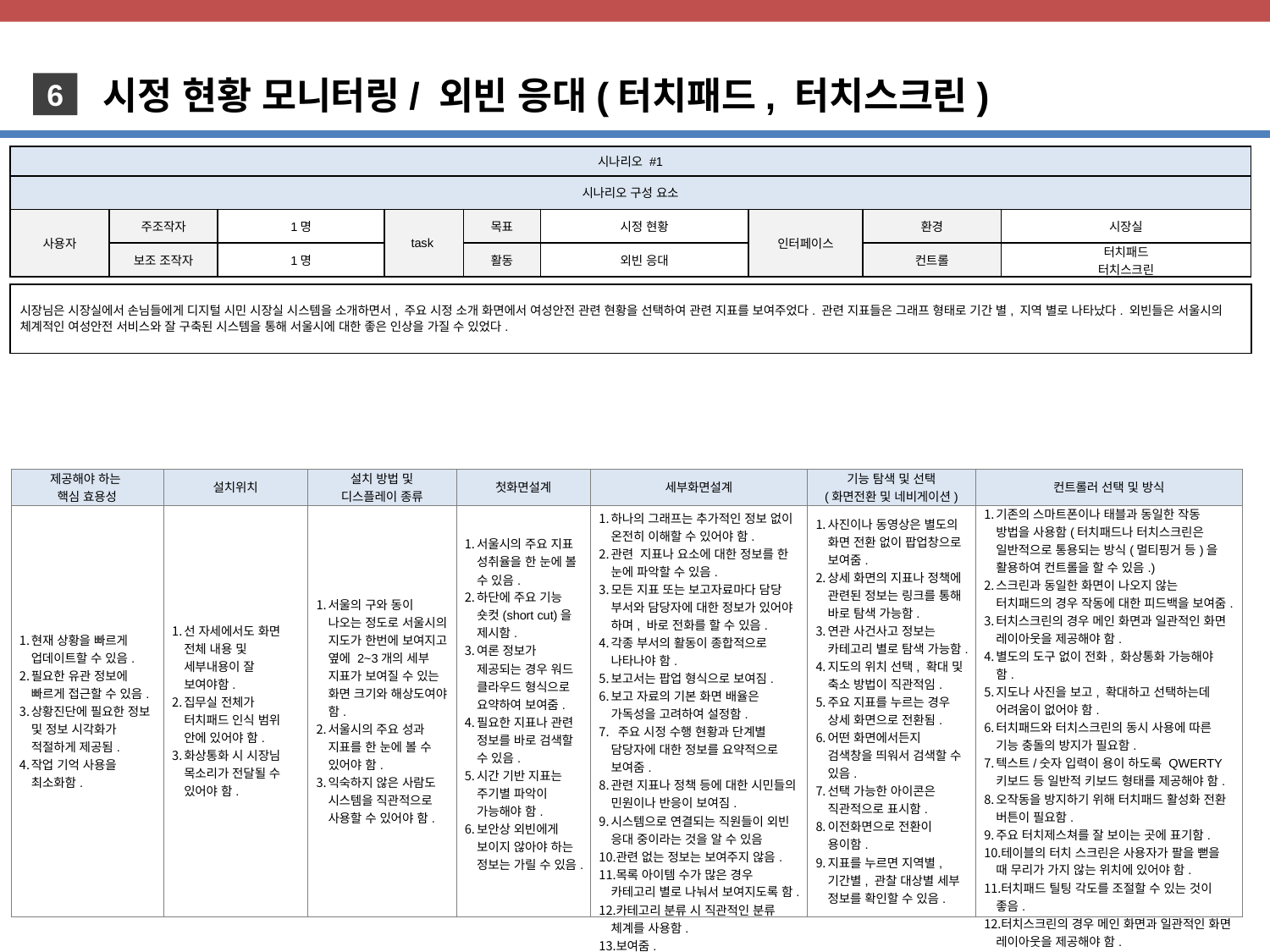

시정 현황 모니터링/ 외빈 응대(터치패드, 터치스크린)
6
| 시나리오 #1 |  |  |  |  |  |  |  |  |
| --- | --- | --- | --- | --- | --- | --- | --- | --- |
| 시나리오 구성 요소 |  |  |  |  |  |  |  |  |
| 사용자 | 주조작자 | 1명 | task | 목표 | 시정 현황 | 인터페이스 | 환경 | 시장실 |
|  | 보조 조작자 | 1명 |  | 활동 | 외빈 응대 |  | 컨트롤 | 터치패드 터치스크린 |
| 시장님은 시장실에서 손님들에게 디지털 시민 시장실 시스템을 소개하면서, 주요 시정 소개 화면에서 여성안전 관련 현황을 선택하여 관련 지표를 보여주었다. 관련 지표들은 그래프 형태로 기간 별, 지역 별로 나타났다. 외빈들은 서울시의 체계적인 여성안전 서비스와 잘 구축된 시스템을 통해 서울시에 대한 좋은 인상을 가질 수 있었다. |
| --- |
| 제공해야 하는 핵심 효용성 | 설치위치 | 설치 방법 및 디스플레이 종류 | 첫화면설계 | 세부화면설계 | 기능 탐색 및 선택 (화면전환 및 네비게이션) | 컨트롤러 선택 및 방식 |
| --- | --- | --- | --- | --- | --- | --- |
| 현재 상황을 빠르게 업데이트할 수 있음. 필요한 유관 정보에 빠르게 접근할 수 있음. 상황진단에 필요한 정보 및 정보 시각화가 적절하게 제공됨. 작업 기억 사용을 최소화함. | 선 자세에서도 화면 전체 내용 및 세부내용이 잘 보여야함. 집무실 전체가 터치패드 인식 범위 안에 있어야 함. 화상통화 시 시장님 목소리가 전달될 수 있어야 함. | 서울의 구와 동이 나오는 정도로 서울시의 지도가 한번에 보여지고 옆에 2~3개의 세부 지표가 보여질 수 있는 화면 크기와 해상도여야 함. 서울시의 주요 성과 지표를 한 눈에 볼 수 있어야 함. 익숙하지 않은 사람도 시스템을 직관적으로 사용할 수 있어야 함. | 서울시의 주요 지표 성취율을 한 눈에 볼 수 있음. 하단에 주요 기능 숏컷(short cut)을 제시함. 여론 정보가 제공되는 경우 워드 클라우드 형식으로 요약하여 보여줌. 필요한 지표나 관련 정보를 바로 검색할 수 있음. 시간 기반 지표는 주기별 파악이 가능해야 함. 보안상 외빈에게 보이지 않아야 하는 정보는 가릴 수 있음. | 하나의 그래프는 추가적인 정보 없이 온전히 이해할 수 있어야 함. 관련 지표나 요소에 대한 정보를 한 눈에 파악할 수 있음. 모든 지표 또는 보고자료마다 담당 부서와 담당자에 대한 정보가 있어야 하며, 바로 전화를 할 수 있음. 각종 부서의 활동이 종합적으로 나타나야 함. 보고서는 팝업 형식으로 보여짐. 보고 자료의 기본 화면 배율은 가독성을 고려하여 설정함. 주요 시정 수행 현황과 단계별 담당자에 대한 정보를 요약적으로 보여줌. 관련 지표나 정책 등에 대한 시민들의 민원이나 반응이 보여짐. 시스템으로 연결되는 직원들이 외빈 응대 중이라는 것을 알 수 있음 관련 없는 정보는 보여주지 않음. 목록 아이템 수가 많은 경우 카테고리 별로 나눠서 보여지도록 함. 카테고리 분류 시 직관적인 분류 체계를 사용함. 보여줌. | 사진이나 동영상은 별도의 화면 전환 없이 팝업창으로 보여줌. 상세 화면의 지표나 정책에 관련된 정보는 링크를 통해 바로 탐색 가능함. 연관 사건사고 정보는 카테고리 별로 탐색 가능함. 지도의 위치 선택, 확대 및 축소 방법이 직관적임. 주요 지표를 누르는 경우 상세 화면으로 전환됨. 어떤 화면에서든지 검색창을 띄워서 검색할 수 있음. 선택 가능한 아이콘은 직관적으로 표시함. 이전화면으로 전환이 용이함. 지표를 누르면 지역별, 기간별, 관찰 대상별 세부 정보를 확인할 수 있음. | 기존의 스마트폰이나 태블과 동일한 작동 방법을 사용함(터치패드나 터치스크린은 일반적으로 통용되는 방식(멀티핑거 등)을 활용하여 컨트롤을 할 수 있음.) 스크린과 동일한 화면이 나오지 않는 터치패드의 경우 작동에 대한 피드백을 보여줌. 터치스크린의 경우 메인 화면과 일관적인 화면 레이아웃을 제공해야 함. 별도의 도구 없이 전화, 화상통화 가능해야 함. 지도나 사진을 보고, 확대하고 선택하는데 어려움이 없어야 함. 터치패드와 터치스크린의 동시 사용에 따른 기능 충돌의 방지가 필요함. 텍스트/숫자 입력이 용이 하도록 QWERTY 키보드 등 일반적 키보드 형태를 제공해야 함. 오작동을 방지하기 위해 터치패드 활성화 전환 버튼이 필요함. 주요 터치제스쳐를 잘 보이는 곳에 표기함. 테이블의 터치 스크린은 사용자가 팔을 뻗을 때 무리가 가지 않는 위치에 있어야 함. 터치패드 틸팅 각도를 조절할 수 있는 것이 좋음. 터치스크린의 경우 메인 화면과 일관적인 화면 레이아웃을 제공해야 함. |